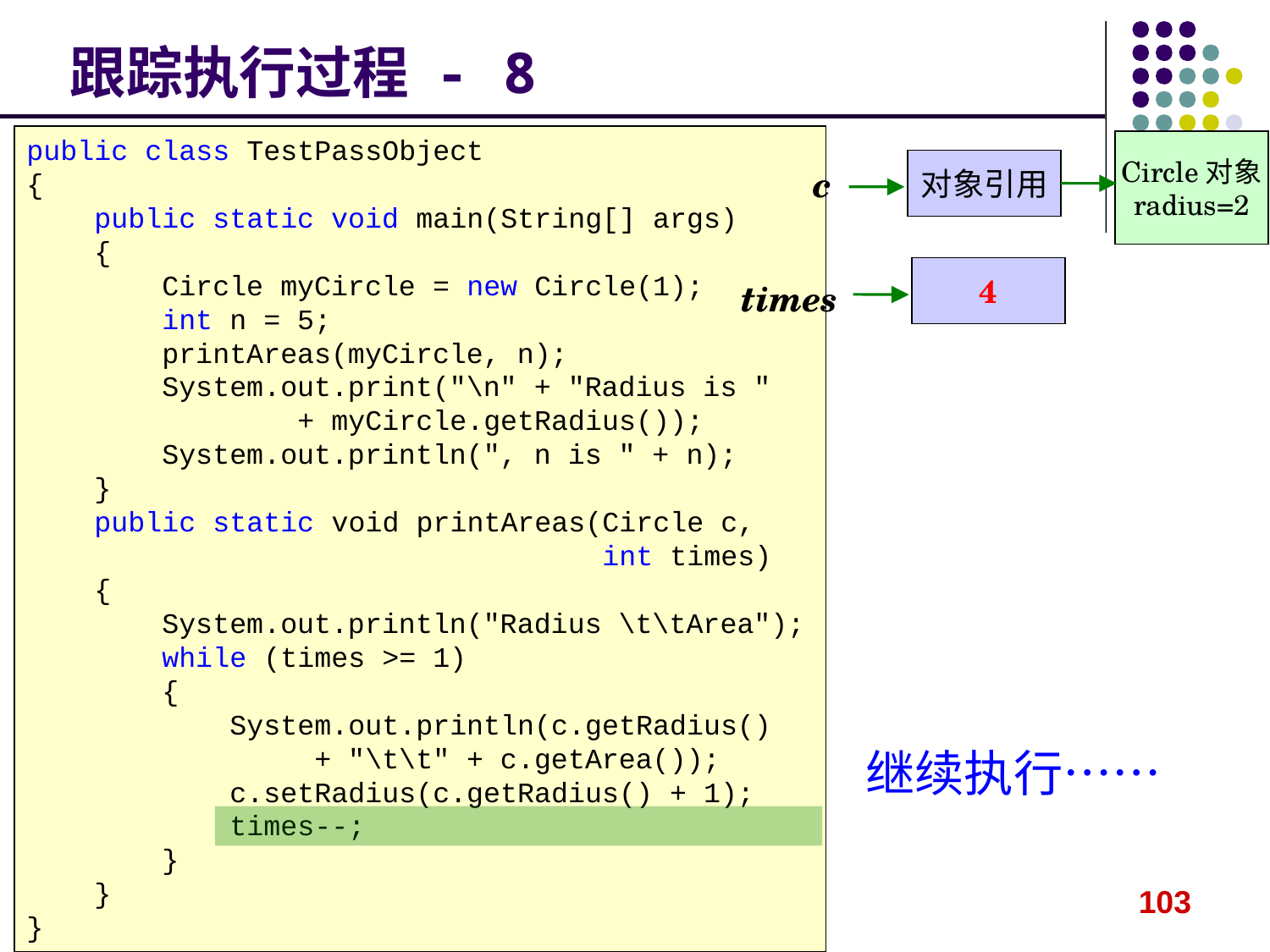

# 跟踪执行过程 - 8
public class TestPassObject
{
    public static void main(String[] args)
    {
        Circle myCircle = new Circle(1);
        int n = 5;
        printAreas(myCircle, n);
        System.out.print("\n" + "Radius is "
                + myCircle.getRadius());
        System.out.println(", n is " + n);
    }
    public static void printAreas(Circle c,
                                  int times)
    {
        System.out.println("Radius \t\tArea");
        while (times >= 1)
        {
            System.out.println(c.getRadius()
                 + "\t\t" + c.getArea());
            c.setRadius(c.getRadius() + 1);
            times--;
        }
    }
}
Circle对象
radius=2
对象引用
c

4
times

继续执行……